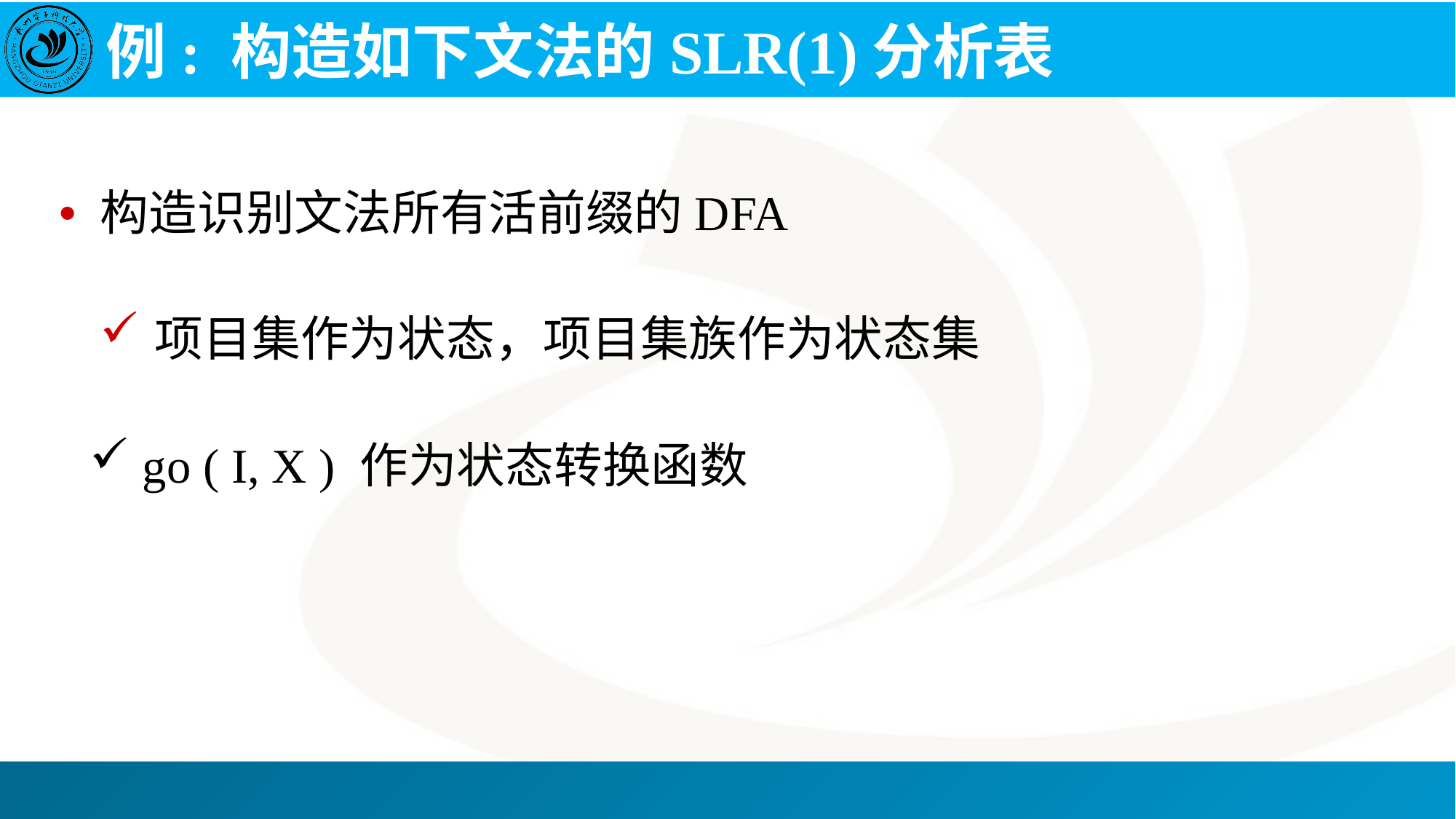

# 例: 构造如下文法的SLR(1)分析表
构造识别文法所有活前缀的DFA
项目集作为状态，项目集族作为状态集
 go ( I, X ) 作为状态转换函数
110